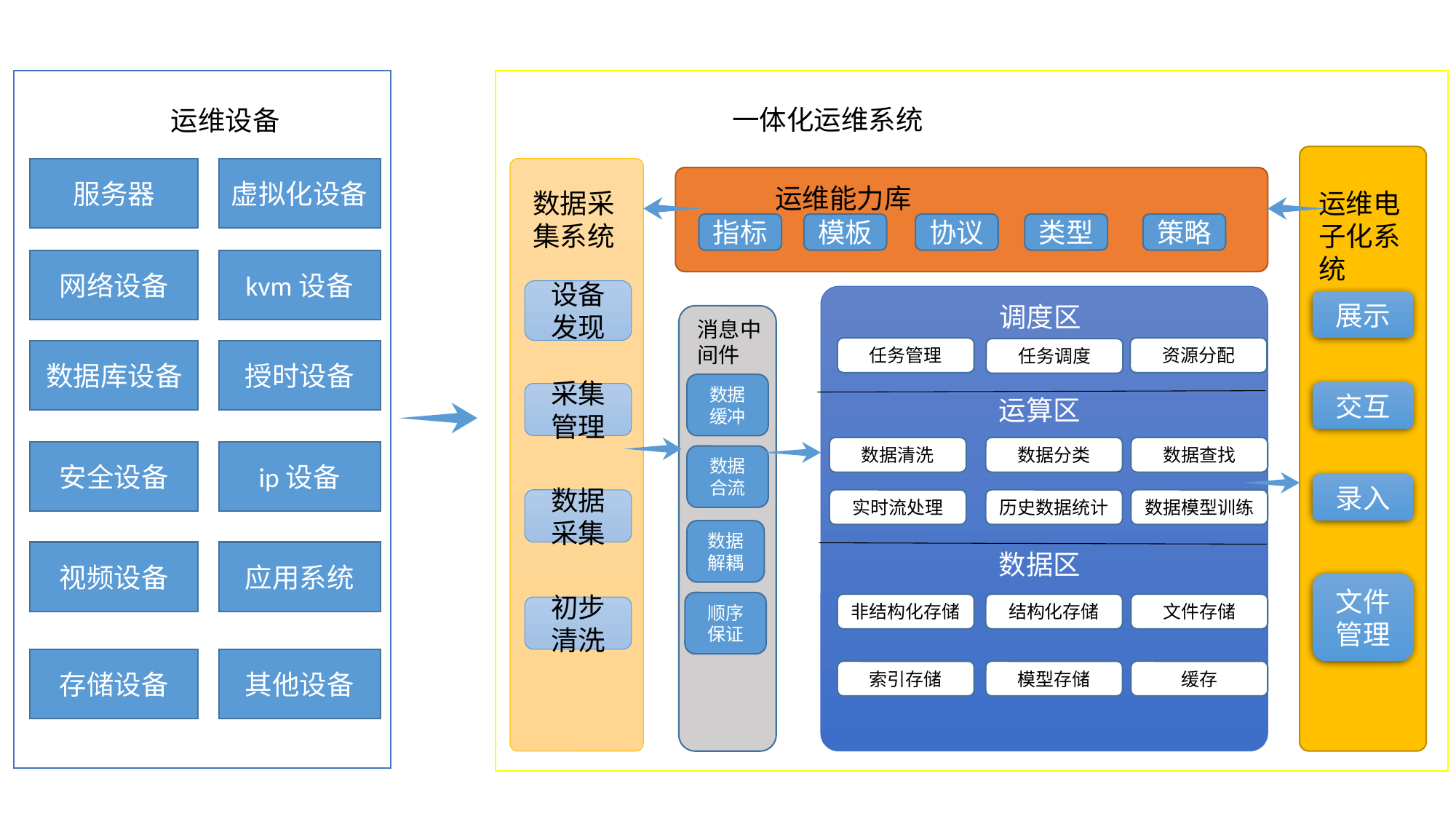

一体化运维系统
运维设备

服务器
虚拟化设备

运维能力库
数据采集系统
运维电子化系统

指标
模板
协议
类型
策略
网络设备
kvm设备
设备发现

展示
调度区

消息中间件
任务管理
资源分配
任务调度
数据库设备
授时设备
数据缓冲
交互
采集管理
运算区

数据清洗
数据分类
数据查找
安全设备
ip设备

数据合流

录入
数据采集
实时流处理
历史数据统计
数据模型训练
数据解耦
视频设备
应用系统
数据区
文件管理
顺序保证
非结构化存储
结构化存储
文件存储
初步清洗
存储设备
其他设备
索引存储
模型存储
缓存